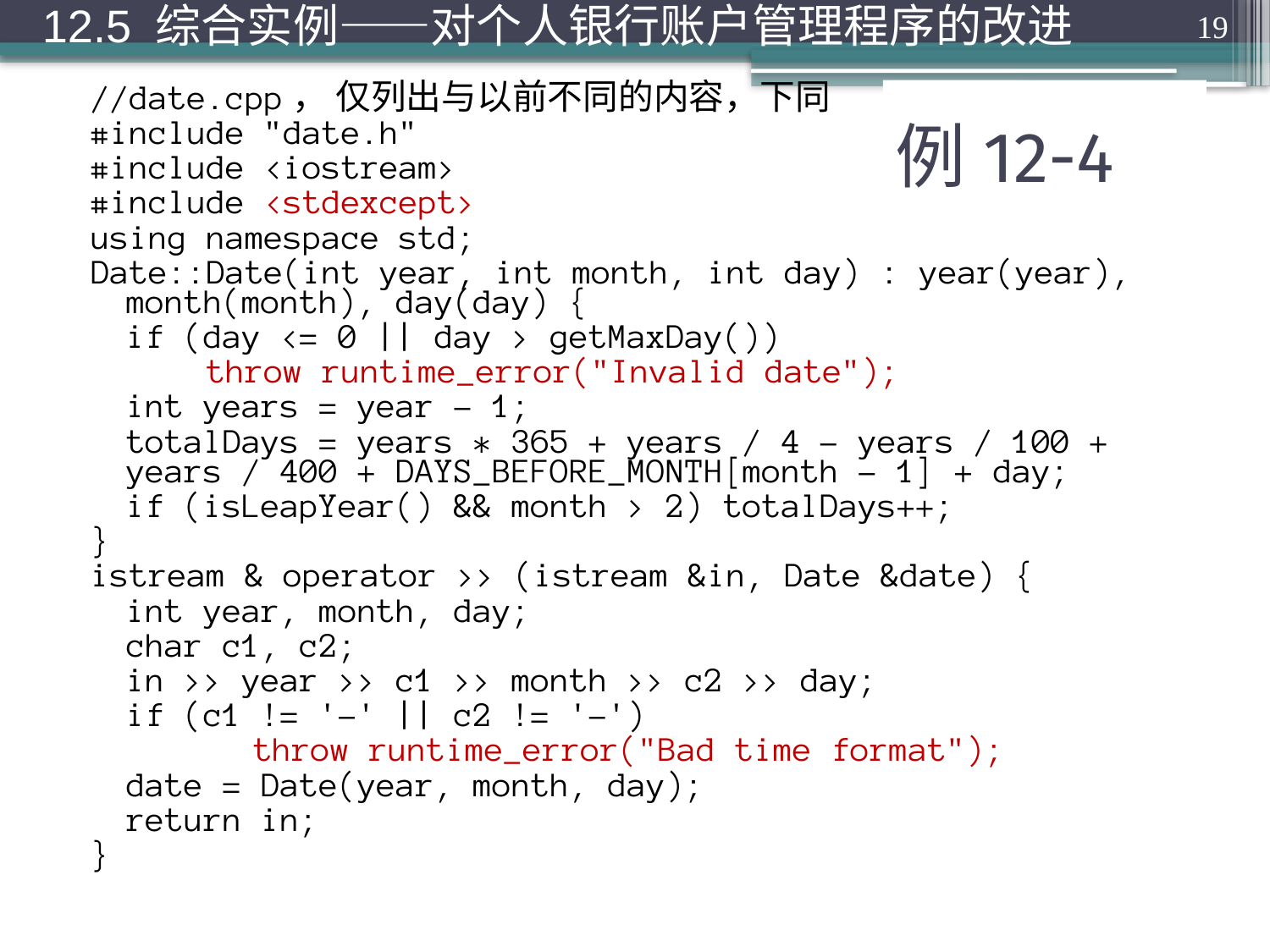

12.5 综合实例——对个人银行账户管理程序的改进
19
//date.cpp， 仅列出与以前不同的内容，下同
#include "date.h"
#include <iostream>
#include <stdexcept>
using namespace std;
Date::Date(int year, int month, int day) : year(year), month(month), day(day) {
	if (day <= 0 || day > getMaxDay())
      throw runtime_error("Invalid date");
	int years = year - 1;
	totalDays = years * 365 + years / 4 - years / 100 + years / 400 + DAYS_BEFORE_MONTH[month - 1] + day;
	if (isLeapYear() && month > 2) totalDays++;
}
istream & operator >> (istream &in, Date &date) {
	int year, month, day;
	char c1, c2;
	in >> year >> c1 >> month >> c2 >> day;
	if (c1 != '-' || c2 != '-')
		throw runtime_error("Bad time format");
	date = Date(year, month, day);
	return in;
}
# 例12-4